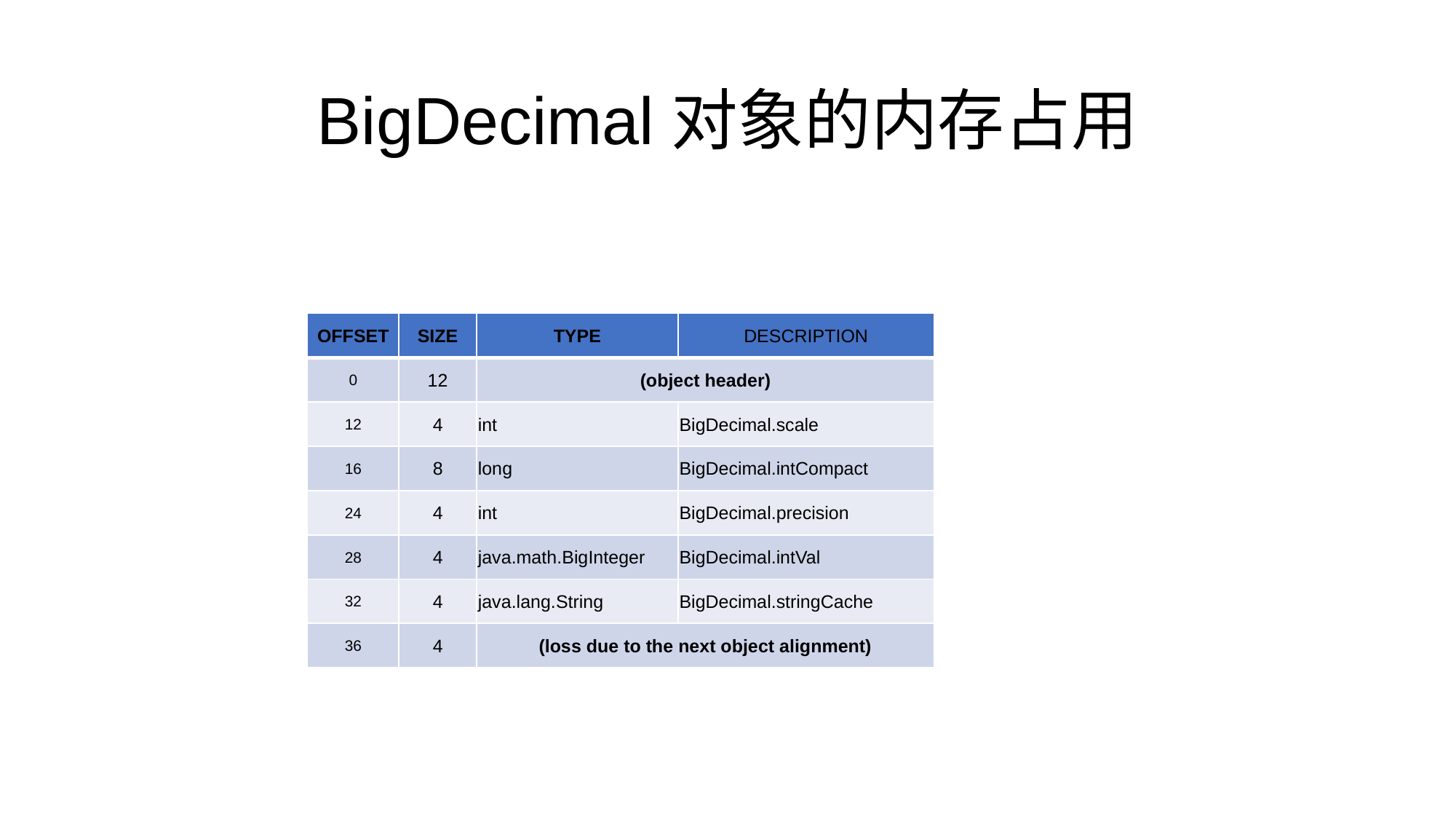

# BigDecimal对象的内存占用
| OFFSET | SIZE | TYPE | DESCRIPTION |
| --- | --- | --- | --- |
| 0 | 12 | (object header) |  |
| 12 | 4 | int | BigDecimal.scale |
| 16 | 8 | long | BigDecimal.intCompact |
| 24 | 4 | int | BigDecimal.precision |
| 28 | 4 | java.math.BigInteger | BigDecimal.intVal |
| 32 | 4 | java.lang.String | BigDecimal.stringCache |
| 36 | 4 | (loss due to the next object alignment) |  |